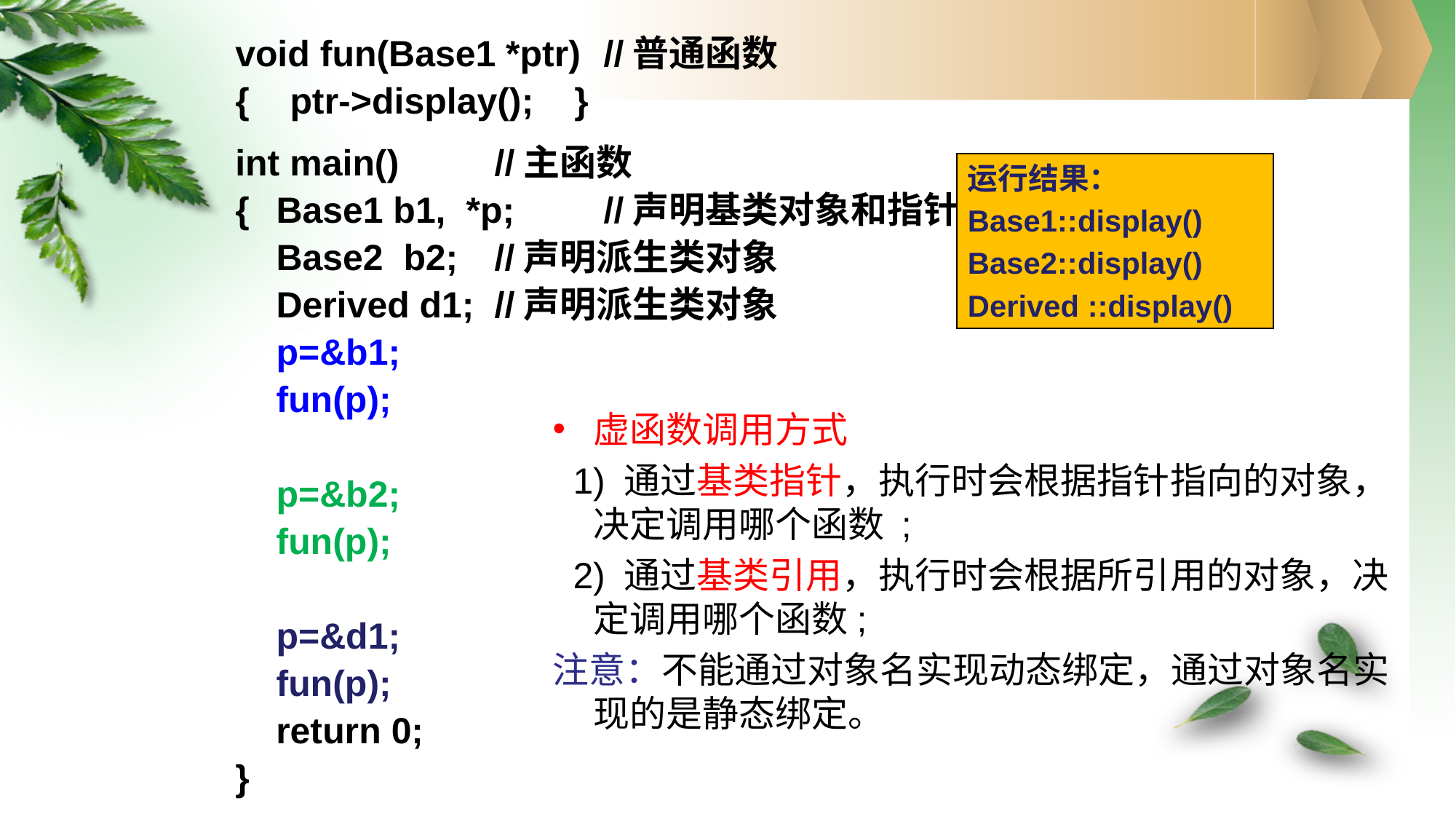

void fun(Base1 *ptr)	//普通函数
{    ptr->display();    }
int main()	//主函数
{	Base1 b1,  *p;	//声明基类对象和指针
	Base2  b2;	//声明派生类对象
	Derived d1;	//声明派生类对象
	p=&b1;
	fun(p);

	p=&b2;
	fun(p);

	p=&d1;
	fun(p);
    return 0;
}
运行结果：
Base1::display()
Base2::display()
Derived ::display()
虚函数调用方式
  1) 通过基类指针，执行时会根据指针指向的对象，决定调用哪个函数 ;
  2) 通过基类引用，执行时会根据所引用的对象，决定调用哪个函数;
注意：不能通过对象名实现动态绑定，通过对象名实现的是静态绑定。